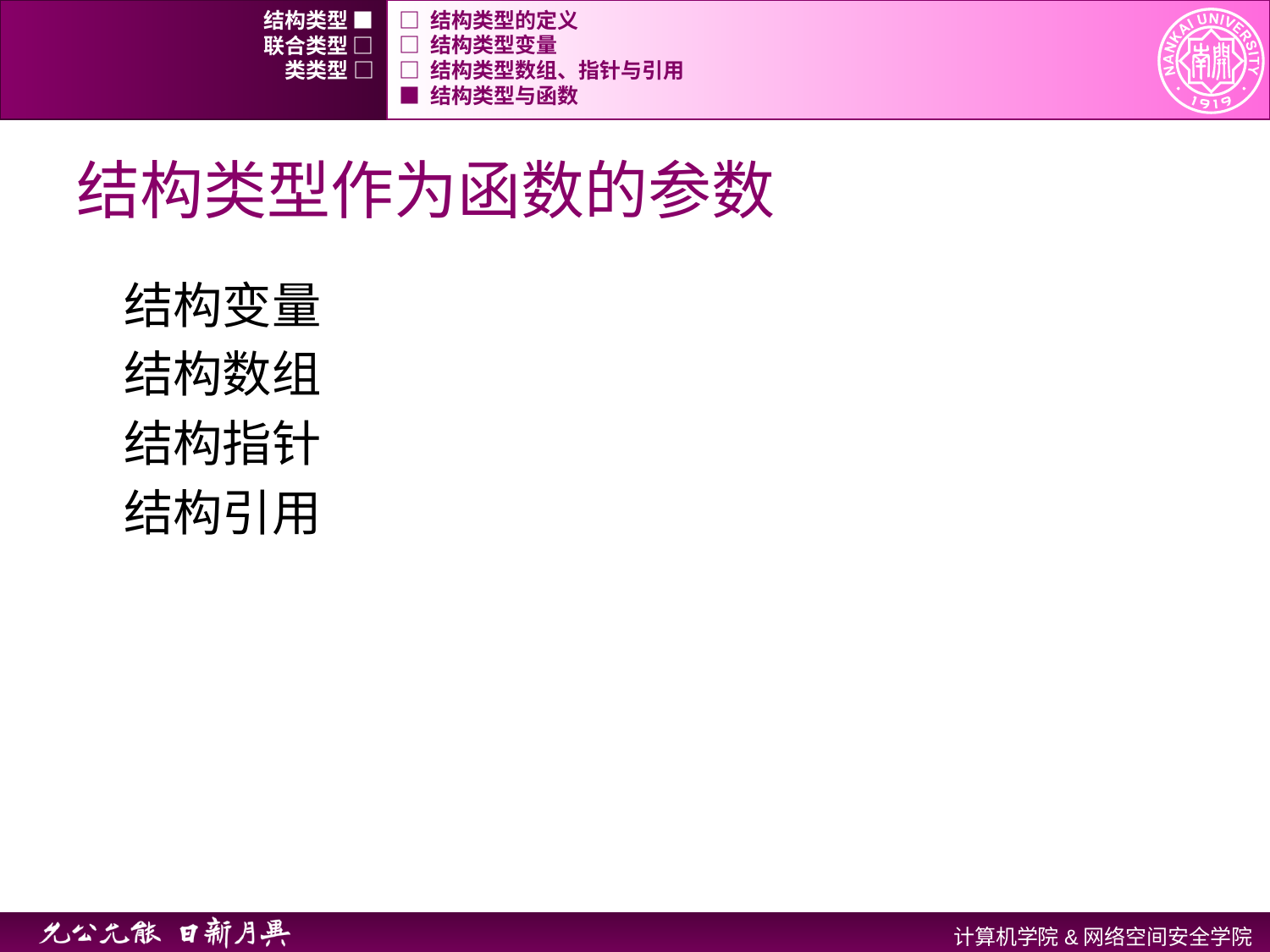

结构类型 ■
□ 结构类型的定义
联合类型 □
□ 结构类型变量
类类型 □
□ 结构类型数组、指针与引用

■ 结构类型与函数
# 结构类型作为函数的参数
结构变量
结构数组
结构指针
结构引用